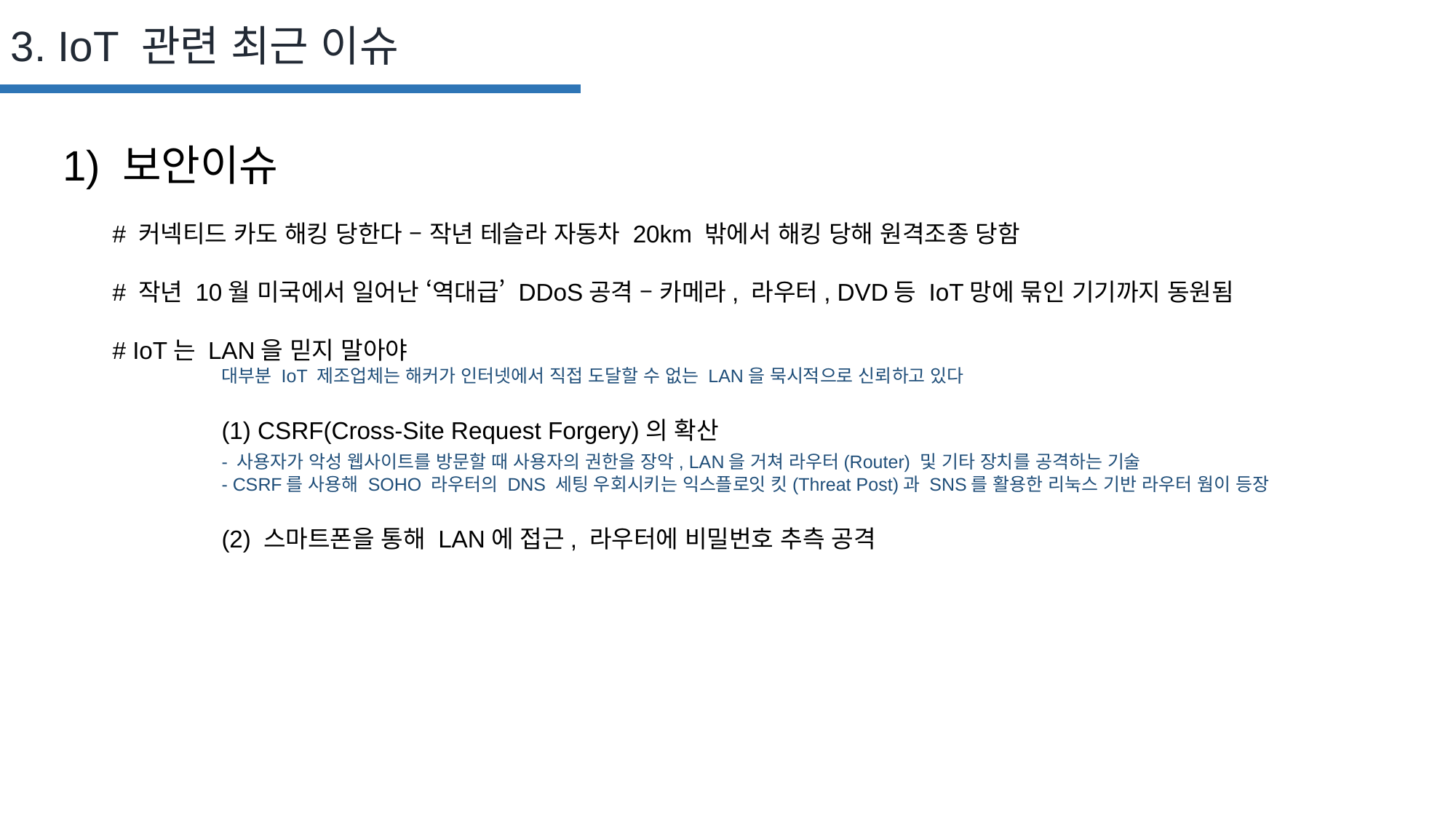

3. IoT 관련 최근 이슈
1) 보안이슈
# 커넥티드 카도 해킹 당한다 – 작년 테슬라 자동차 20km 밖에서 해킹 당해 원격조종 당함
# 작년 10월 미국에서 일어난 ‘역대급’ DDoS공격 – 카메라, 라우터, DVD등 IoT망에 묶인 기기까지 동원됨
# IoT는 LAN을 믿지 말아야
	대부분 IoT 제조업체는 해커가 인터넷에서 직접 도달할 수 없는 LAN을 묵시적으로 신뢰하고 있다
	(1) CSRF(Cross-Site Request Forgery)의 확산
	- 사용자가 악성 웹사이트를 방문할 때 사용자의 권한을 장악, LAN을 거쳐 라우터(Router) 및 기타 장치를 공격하는 기술
	- CSRF를 사용해 SOHO 라우터의 DNS 세팅 우회시키는 익스플로잇 킷(Threat Post)과 SNS를 활용한 리눅스 기반 라우터 웜이 등장
	(2) 스마트폰을 통해 LAN에 접근, 라우터에 비밀번호 추측 공격